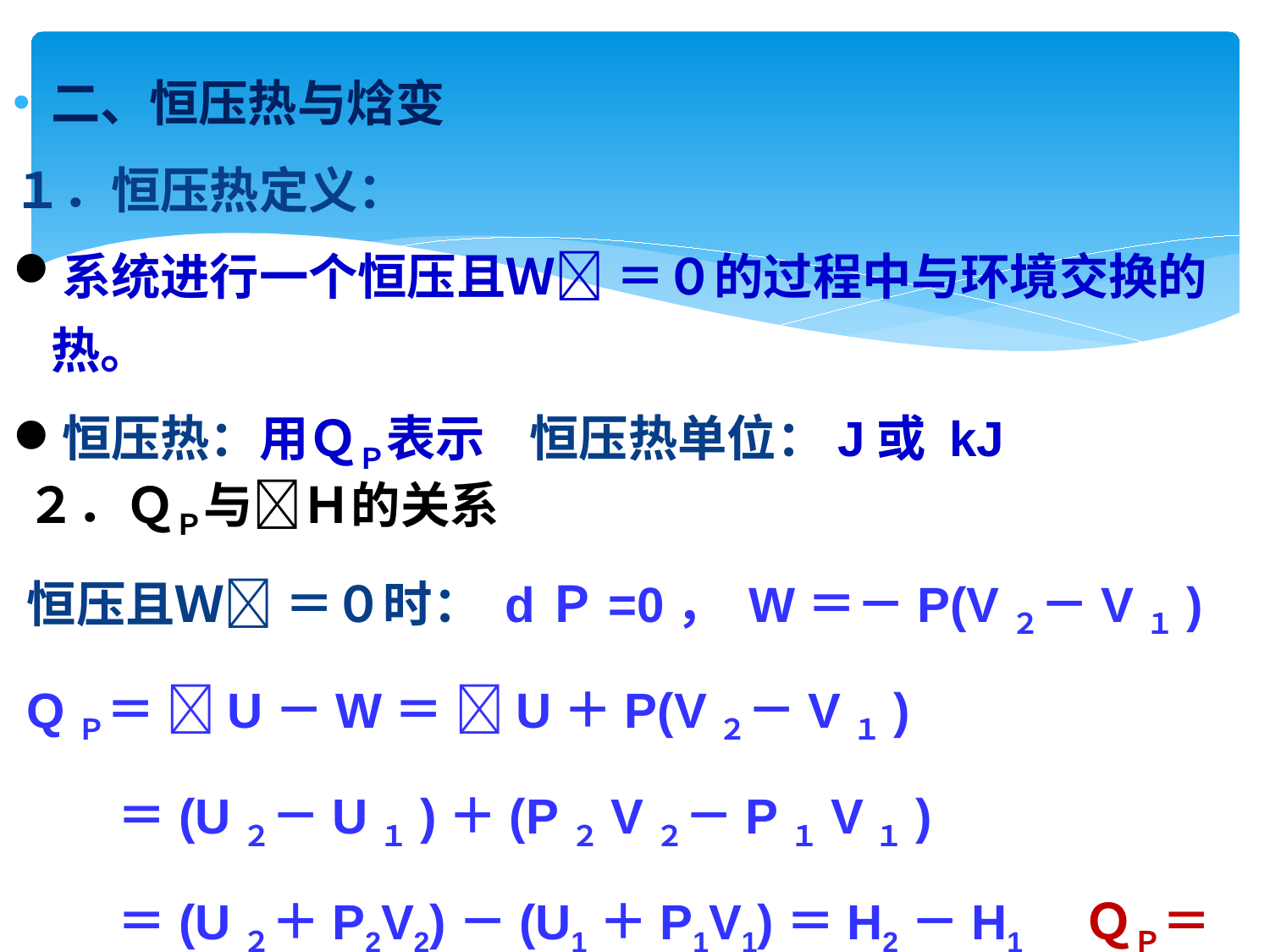

#
二、恒压热与焓变
１．恒压热定义：
系统进行一个恒压且Ｗ′ ＝０的过程中与环境交换的热。
恒压热：用ＱＰ表示    恒压热单位：J或 kJ
２．ＱＰ与ΔＨ的关系
恒压且Ｗ′ ＝０时： dＰ=0， W＝－P(V２－V１)
QＰ＝ ΔU－W＝ ΔU＋P(V２－V１)
       ＝(U２－U１)＋(P２V２－P１V１)
       ＝(U２＋P2V2)－(U1＋P1V1)＝H2－H1　ＱＰ＝ ΔＨ    微小变化δＱＰ＝ｄH （适用条件：恒压或等压Ｗ′ ＝０）